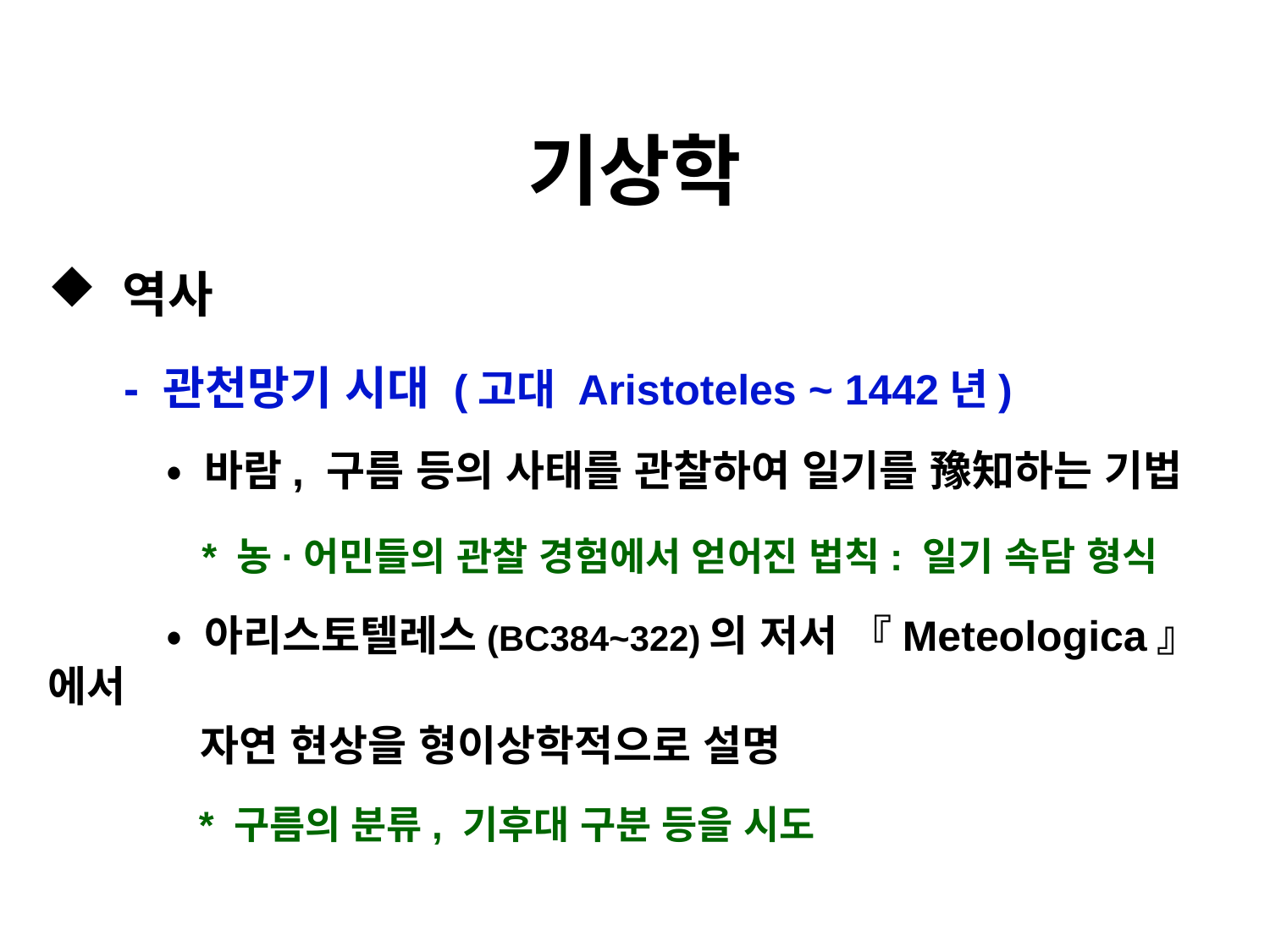

# 기상학
 역사
      - 관천망기 시대 (고대 Aristoteles ~ 1442년)
          • 바람, 구름 등의 사태를 관찰하여 일기를 豫知하는 기법
             * 농·어민들의 관찰 경험에서 얻어진 법칙: 일기 속담 형식
          • 아리스토텔레스(BC384~322)의 저서 『Meteologica』에서
            자연 현상을 형이상학적으로 설명
              * 구름의 분류, 기후대 구분 등을 시도